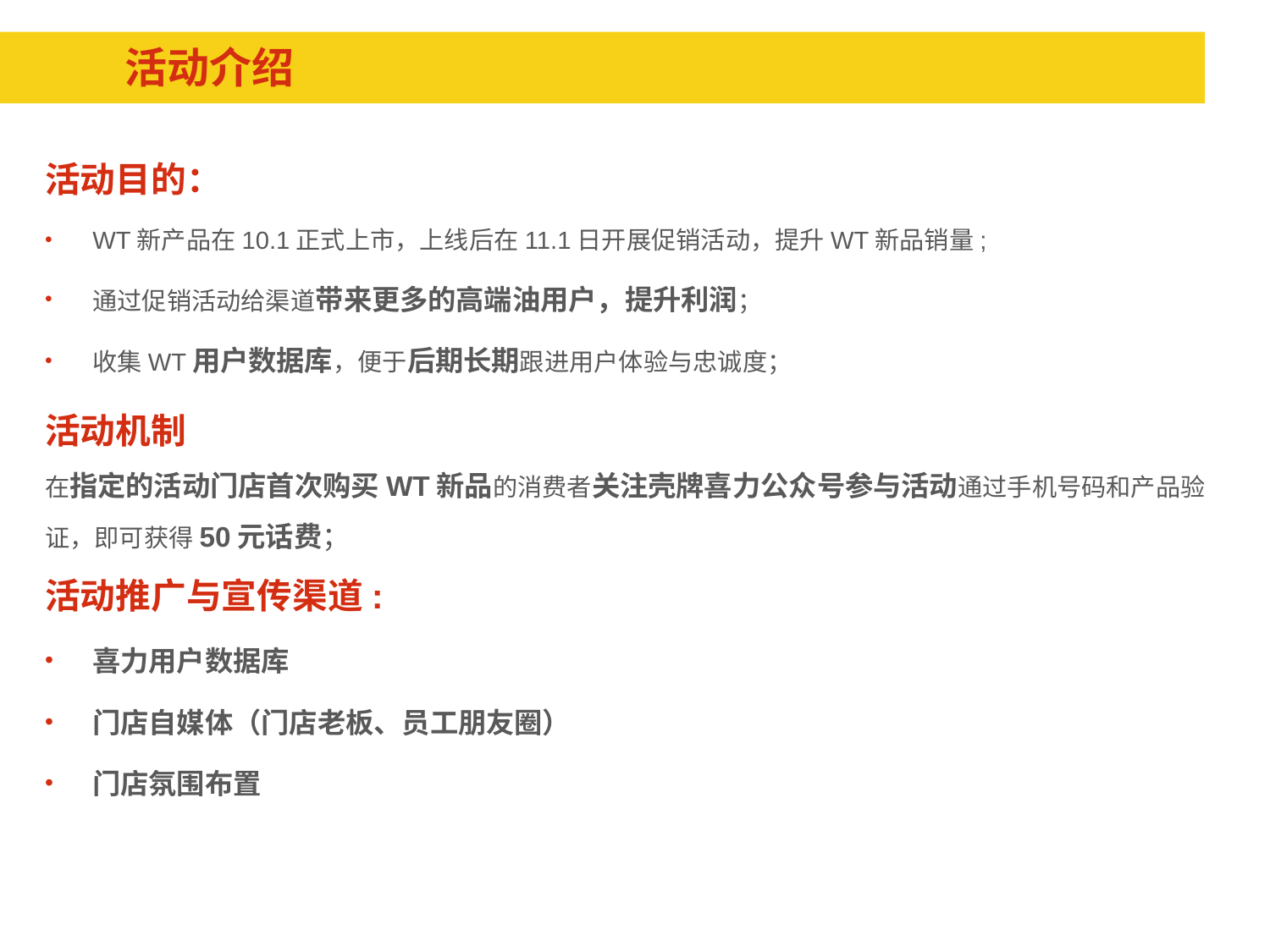

# 活动介绍
活动目的：
WT新产品在10.1正式上市，上线后在11.1日开展促销活动，提升WT新品销量;
通过促销活动给渠道带来更多的高端油用户，提升利润；
收集WT用户数据库，便于后期长期跟进用户体验与忠诚度；
活动机制
在指定的活动门店首次购买WT新品的消费者关注壳牌喜力公众号参与活动通过手机号码和产品验证，即可获得50元话费；
活动推广与宣传渠道:
喜力用户数据库
门店自媒体（门店老板、员工朋友圈）
门店氛围布置